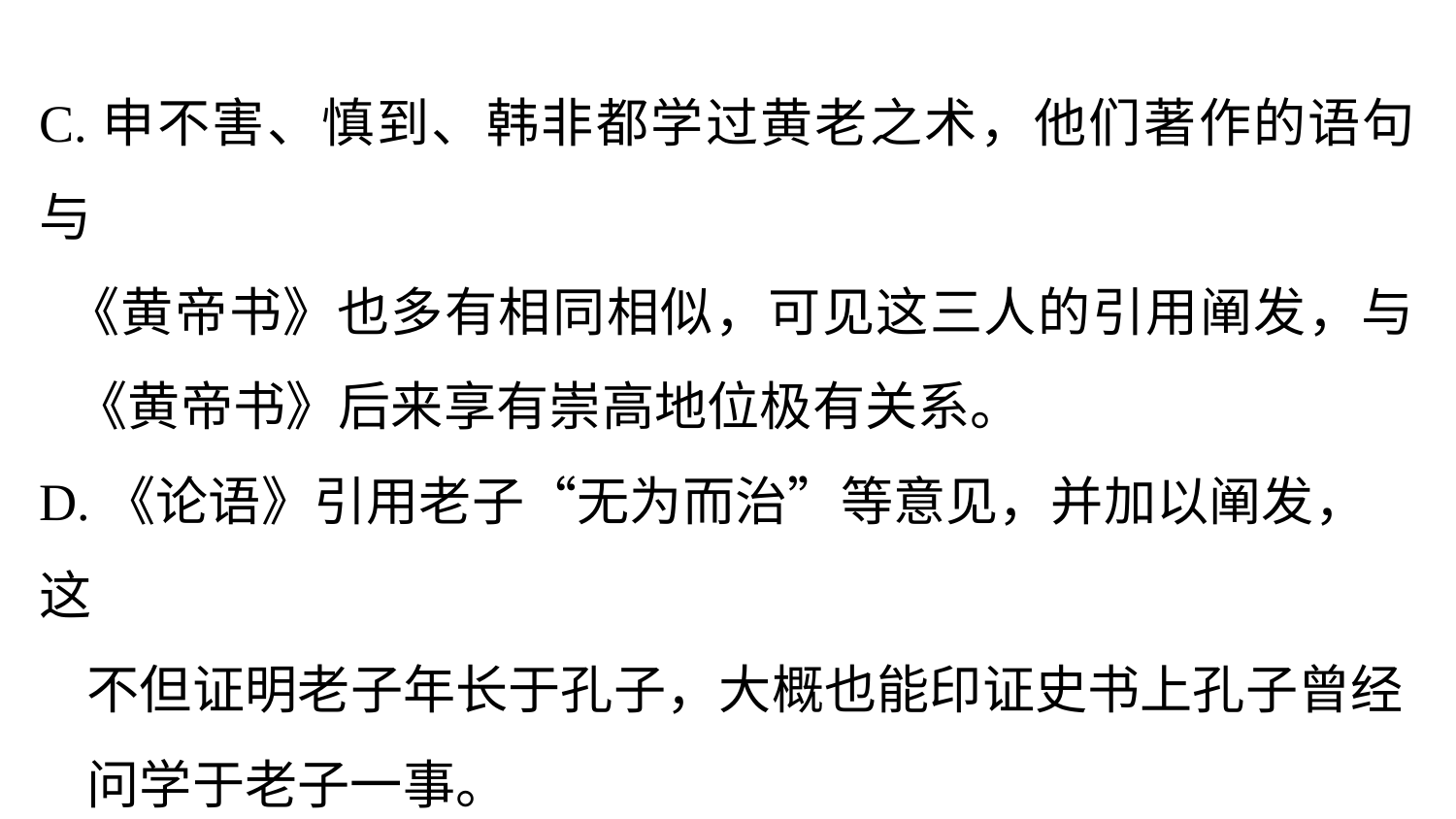

C.申不害、慎到、韩非都学过黄老之术，他们著作的语句与
  《黄帝书》也多有相同相似，可见这三人的引用阐发，与
   《黄帝书》后来享有崇高地位极有关系。
D.《论语》引用老子“无为而治”等意见，并加以阐发，这
    不但证明老子年长于孔子，大概也能印证史书上孔子曾经
    问学于老子一事。